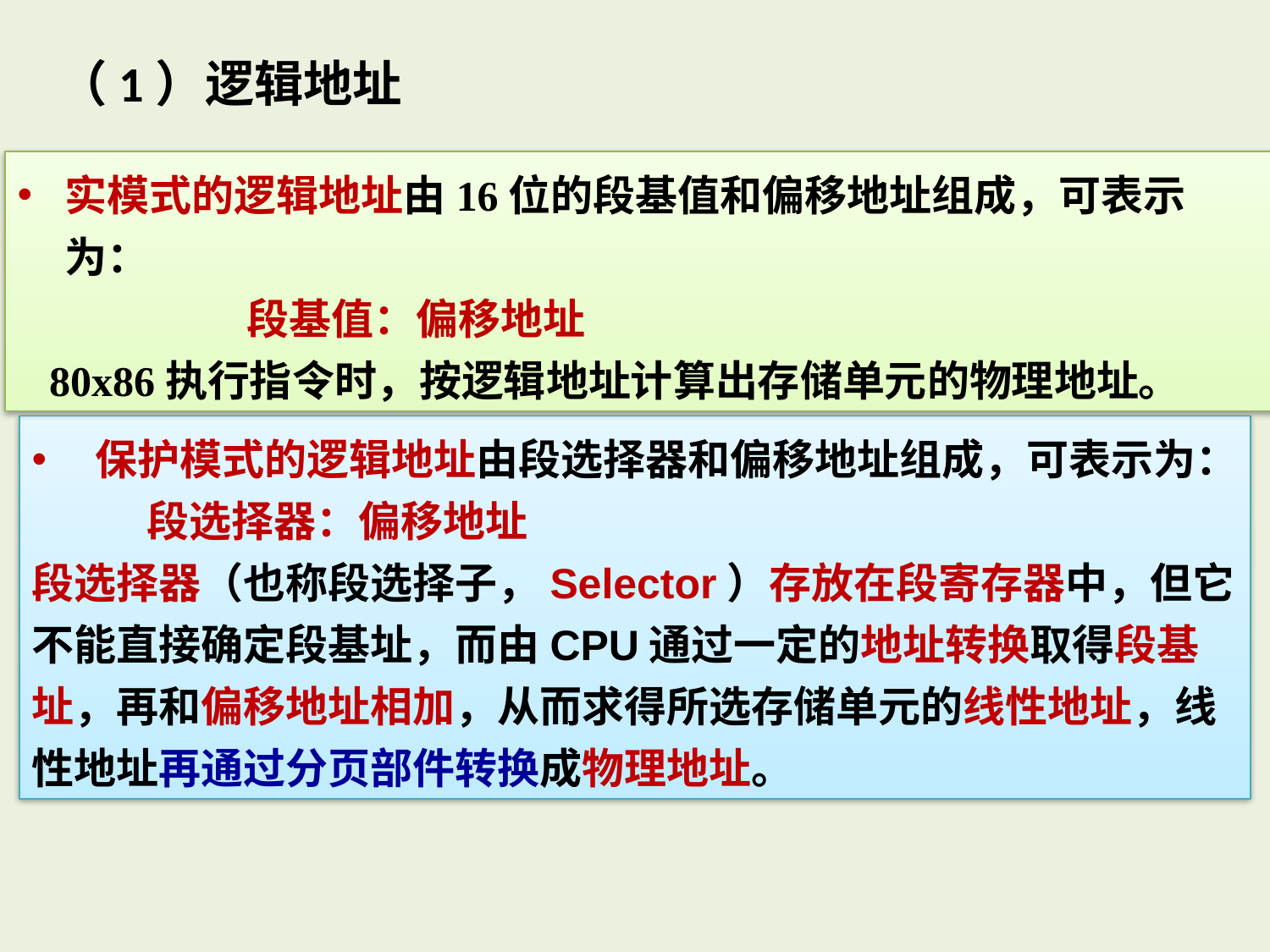

（1）逻辑地址
实模式的逻辑地址由16位的段基值和偏移地址组成，可表示为：
                       段基值：偏移地址
   80x86执行指令时，按逻辑地址计算出存储单元的物理地址。
保护模式的逻辑地址由段选择器和偏移地址组成，可表示为：
           段选择器：偏移地址
段选择器（也称段选择子，Selector）存放在段寄存器中，但它不能直接确定段基址，而由CPU通过一定的地址转换取得段基址，再和偏移地址相加，从而求得所选存储单元的线性地址，线性地址再通过分页部件转换成物理地址。
49